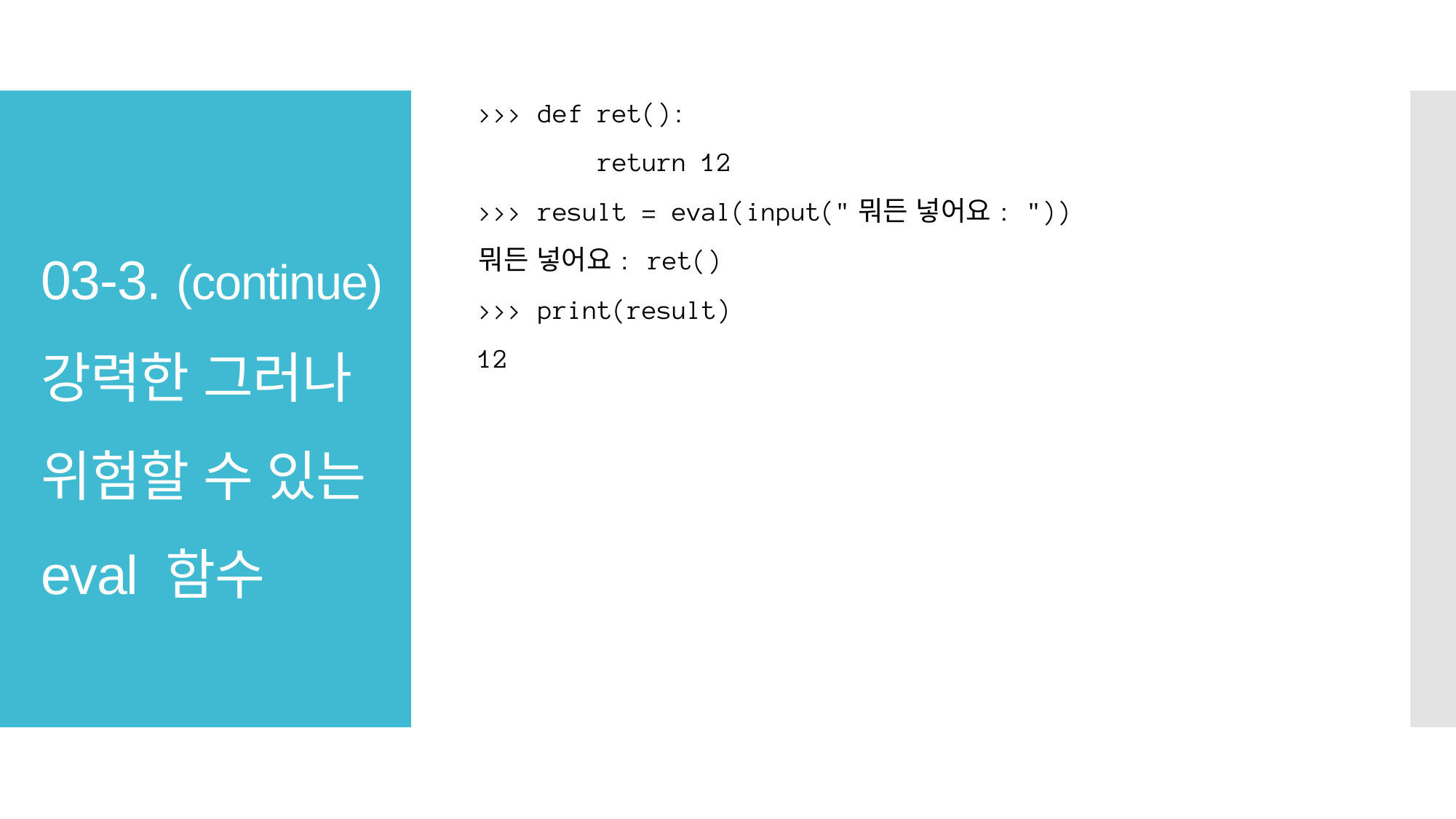

>>> def ret():
        return 12
>>> result = eval(input("뭐든 넣어요: "))
뭐든 넣어요: ret()
>>> print(result)
12
# 03-3. (continue) 강력한 그러나 위험할 수 있는 eval 함수